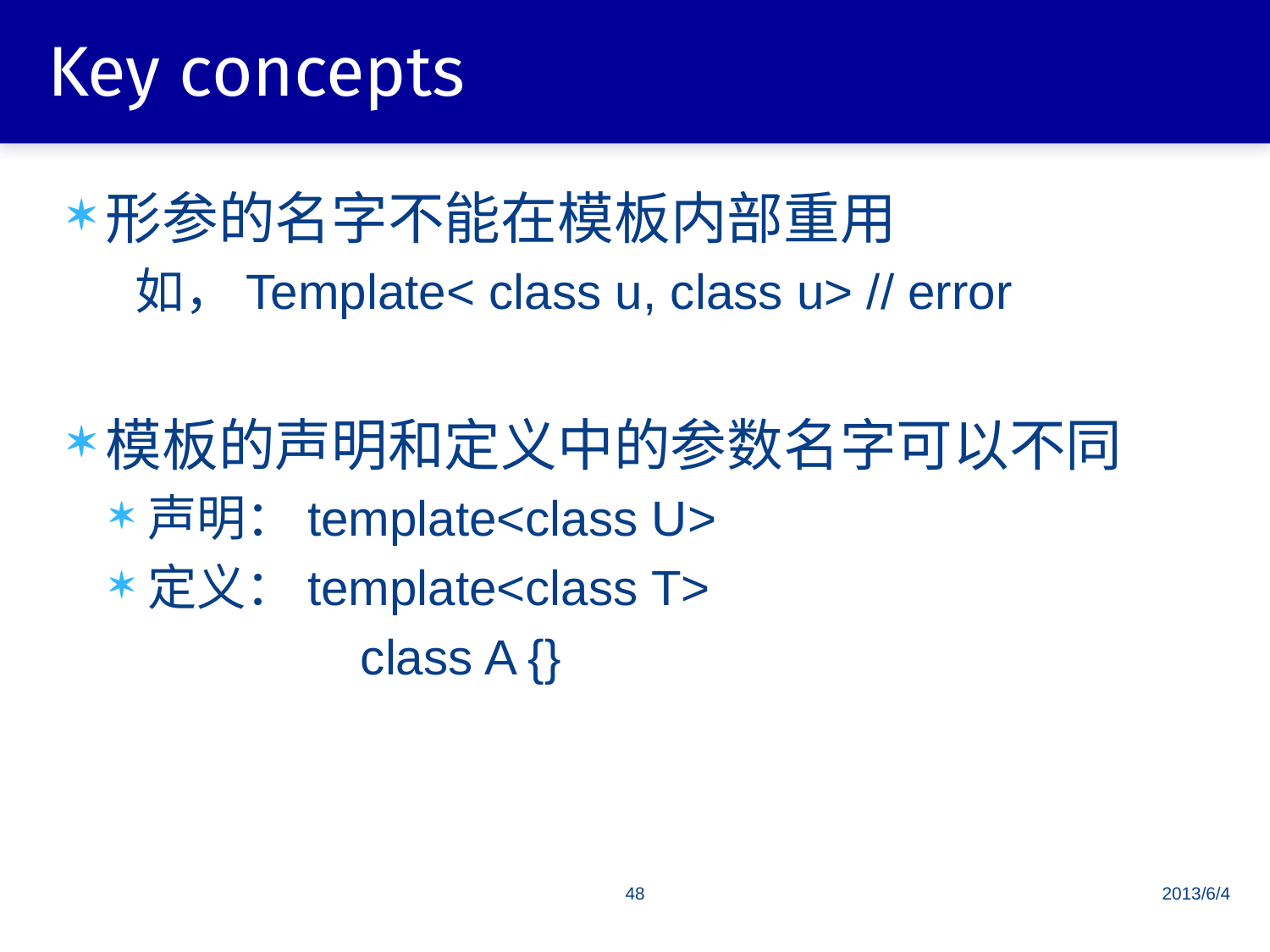

# Key concepts
形参的名字不能在模板内部重用
 如，Template< class u, class u> // error

模板的声明和定义中的参数名字可以不同
声明：template<class U>
定义：template<class T>
	         class A {}
48
2013/6/4